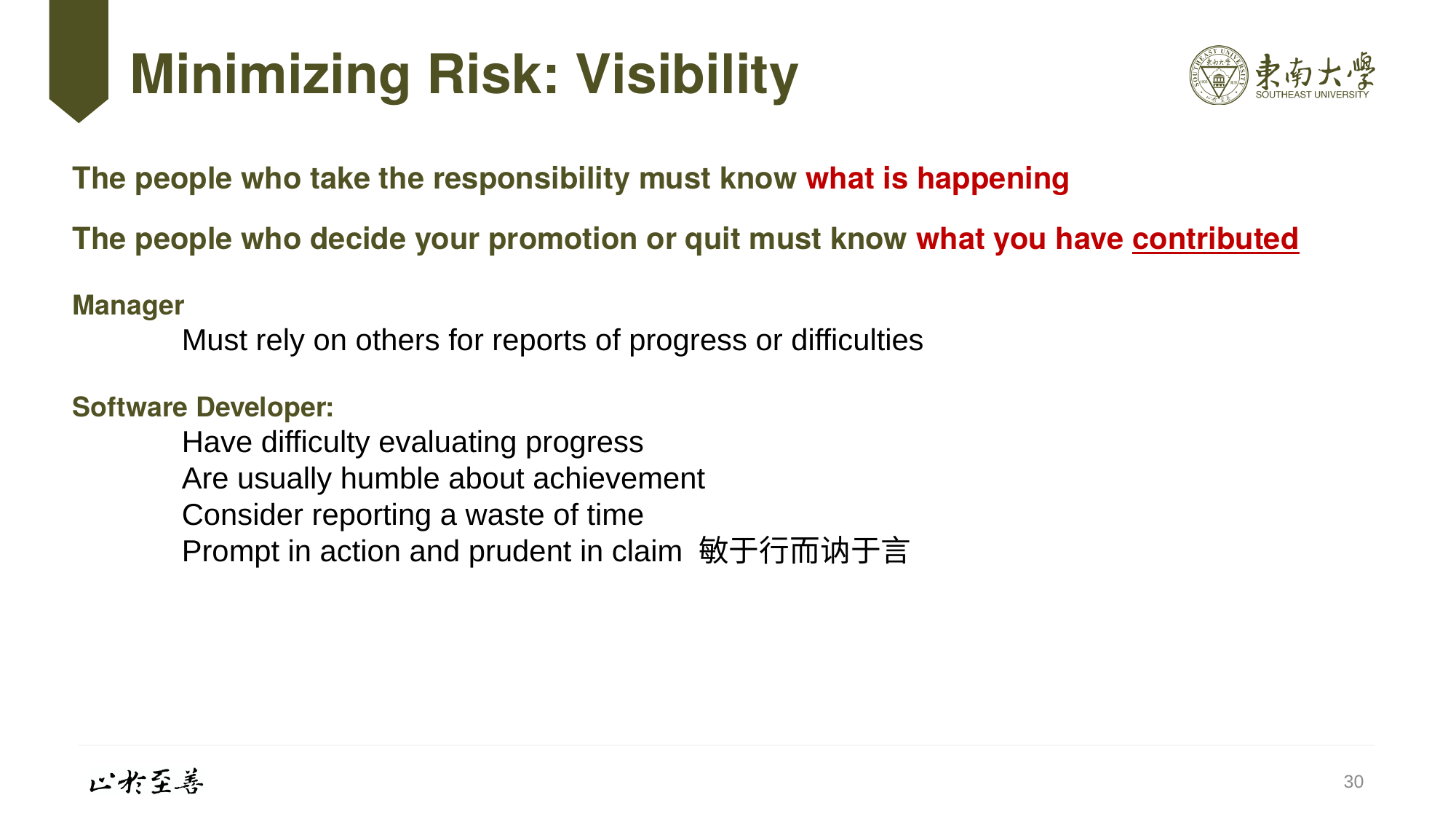

# Minimizing Risk: Visibility
The people who take the responsibility must know what is happening

The people who decide your promotion or quit must know what you have contributed
Manager
	Must rely on others for reports of progress or difficulties

Software Developer:
	Have difficulty evaluating progress
	Are usually humble about achievement
	Consider reporting a waste of time
	Prompt in action and prudent in claim 敏于行而讷于言
30